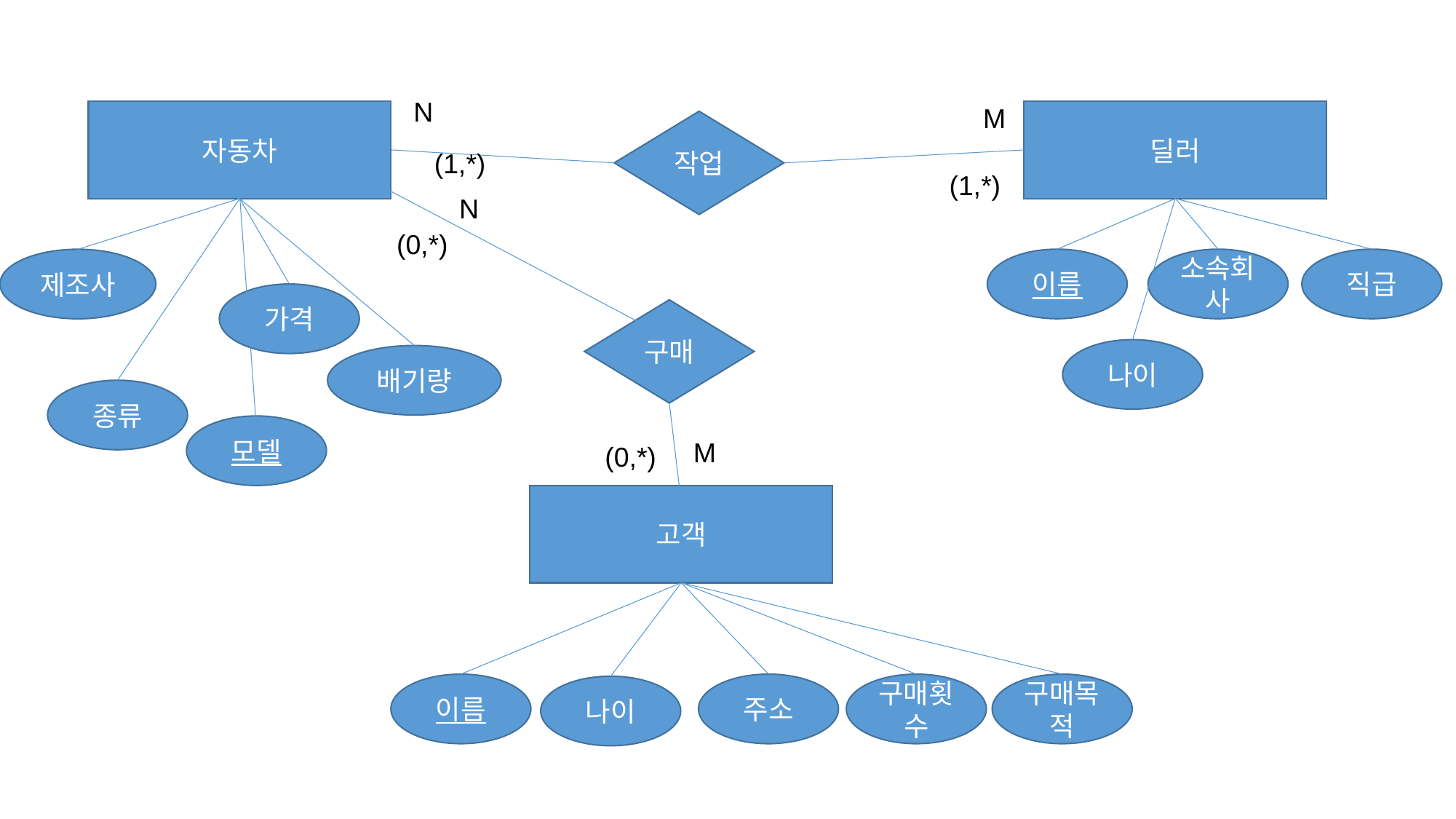

N
M
자동차
딜러
작업
(1,*)
(1,*)
N
(0,*)
이름
소속회사
직급
제조사
가격
구매
나이
배기량
종류
모델
M
(0,*)
고객
이름
주소
구매횟수
구매목적
나이